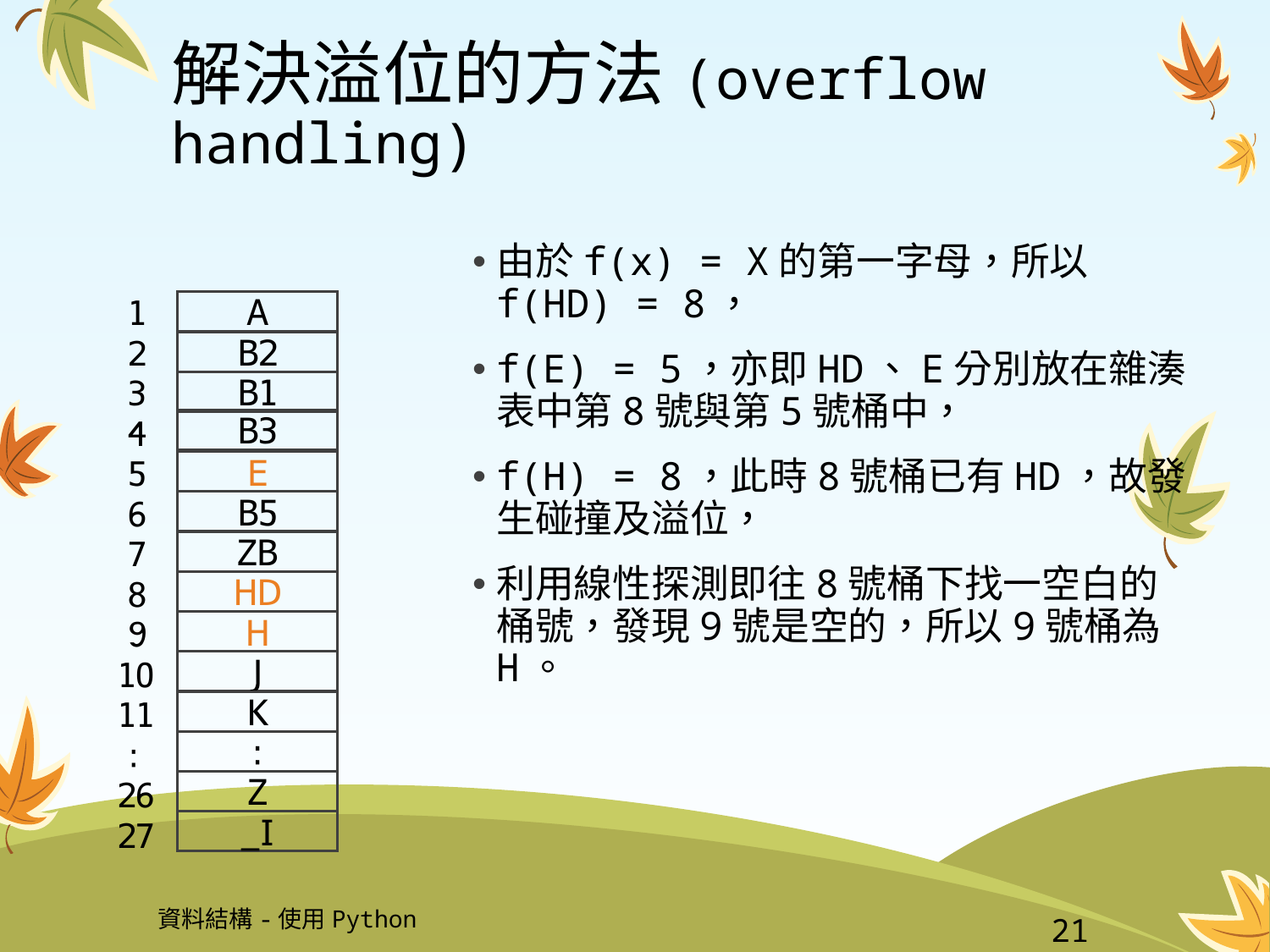

# 解決溢位的方法(overflow handling)
由於f(x) = X的第一字母，所以f(HD) = 8，
f(E) = 5，亦即HD、E分別放在雜湊表中第8號與第5號桶中，
f(H) = 8，此時8號桶已有HD，故發生碰撞及溢位，
利用線性探測即往8號桶下找一空白的桶號，發現9號是空的，所以9號桶為H。
 1
 2
 3
 4
 5
 6
 7
 8
 9
10
11
 :
26
27
A
B2
B1
B3
E
B5
ZB
HD
H
J
K
:
Z
_I
資料結構-使用Python
21